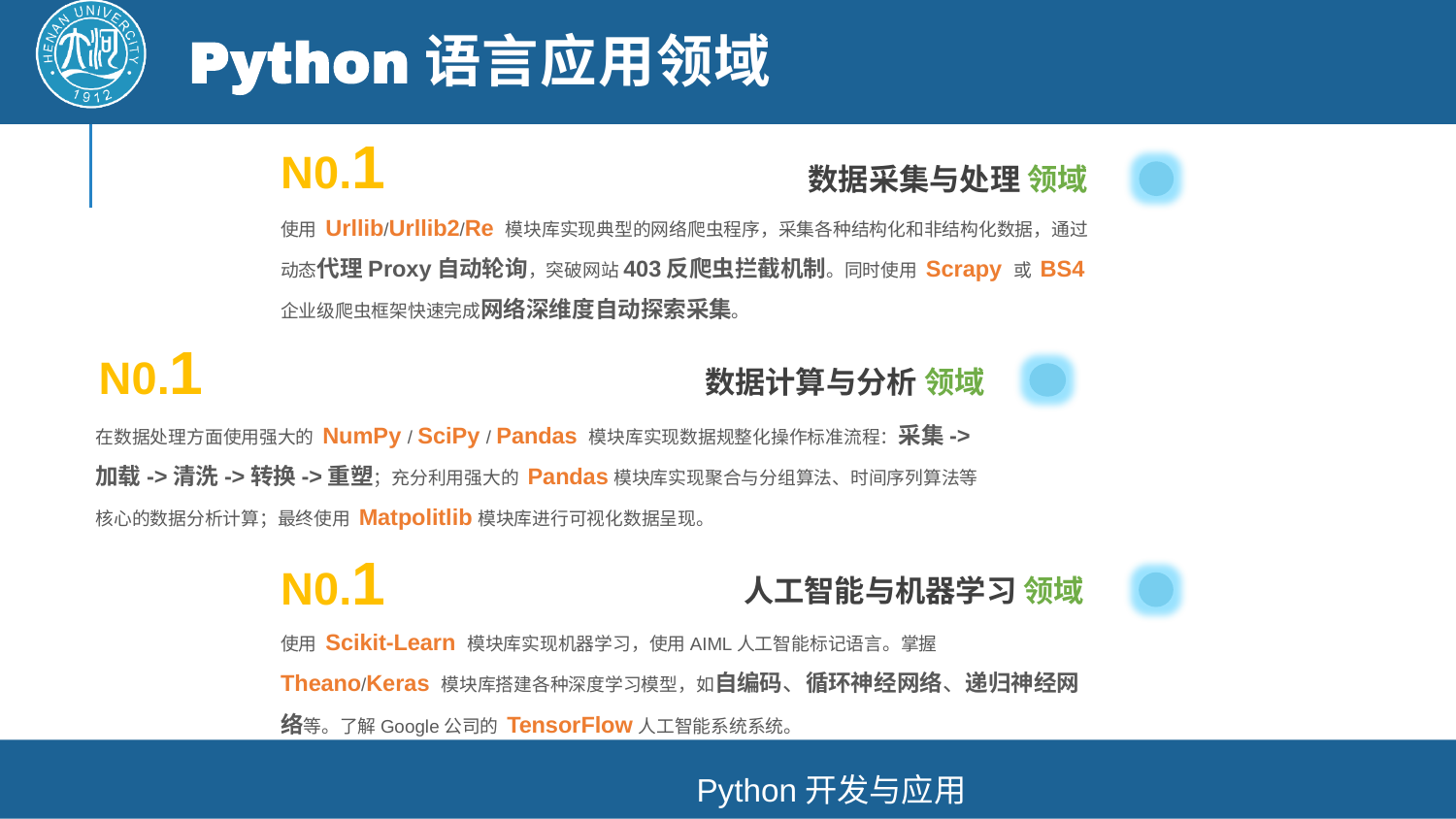

# Python语言应用领域
N0.1
数据采集与处理 领域

使用 Urllib/Urllib2/Re 模块库实现典型的网络爬虫程序，采集各种结构化和非结构化数据，通过动态代理Proxy自动轮询，突破网站403反爬虫拦截机制。同时使用 Scrapy 或 BS4 企业级爬虫框架快速完成网络深维度自动探索采集。
N0.1
数据计算与分析 领域

在数据处理方面使用强大的 NumPy / SciPy / Pandas 模块库实现数据规整化操作标准流程：采集->加载->清洗->转换->重塑；充分利用强大的 Pandas模块库实现聚合与分组算法、时间序列算法等核心的数据分析计算；最终使用 Matpolitlib模块库进行可视化数据呈现。
N0.1
人工智能与机器学习 领域

使用 Scikit-Learn 模块库实现机器学习，使用AIML人工智能标记语言。掌握 Theano/Keras 模块库搭建各种深度学习模型，如自编码、循环神经网络、递归神经网络等。了解Google公司的 TensorFlow人工智能系统系统。

Python开发与应用
20